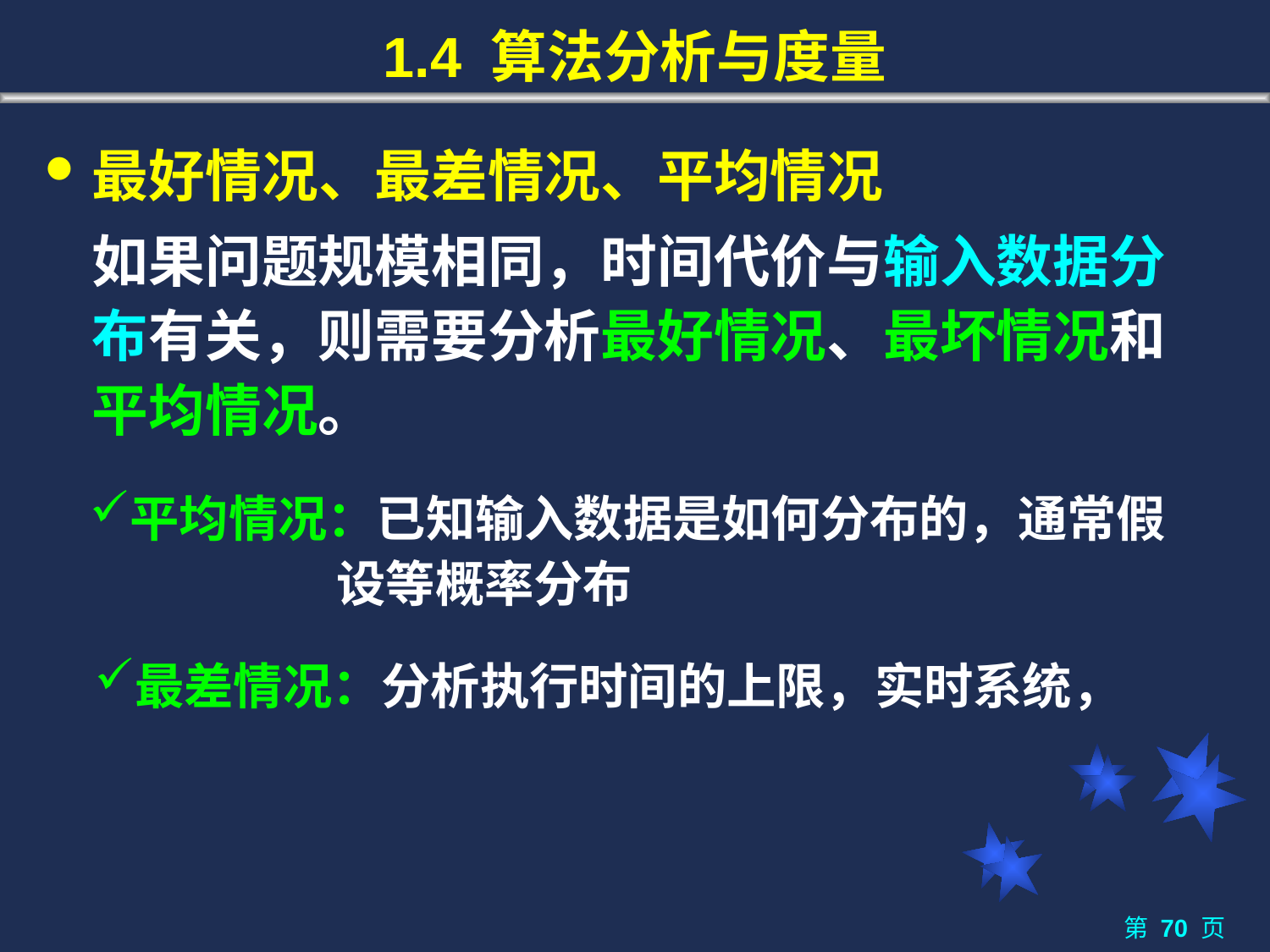

# 1.4 算法分析与度量
最好情况、最差情况、平均情况
	如果问题规模相同，时间代价与输入数据分布有关，则需要分析最好情况、最坏情况和平均情况。
平均情况：已知输入数据是如何分布的，通常假
                     设等概率分布
最差情况：分析执行时间的上限，实时系统，
第 70 页